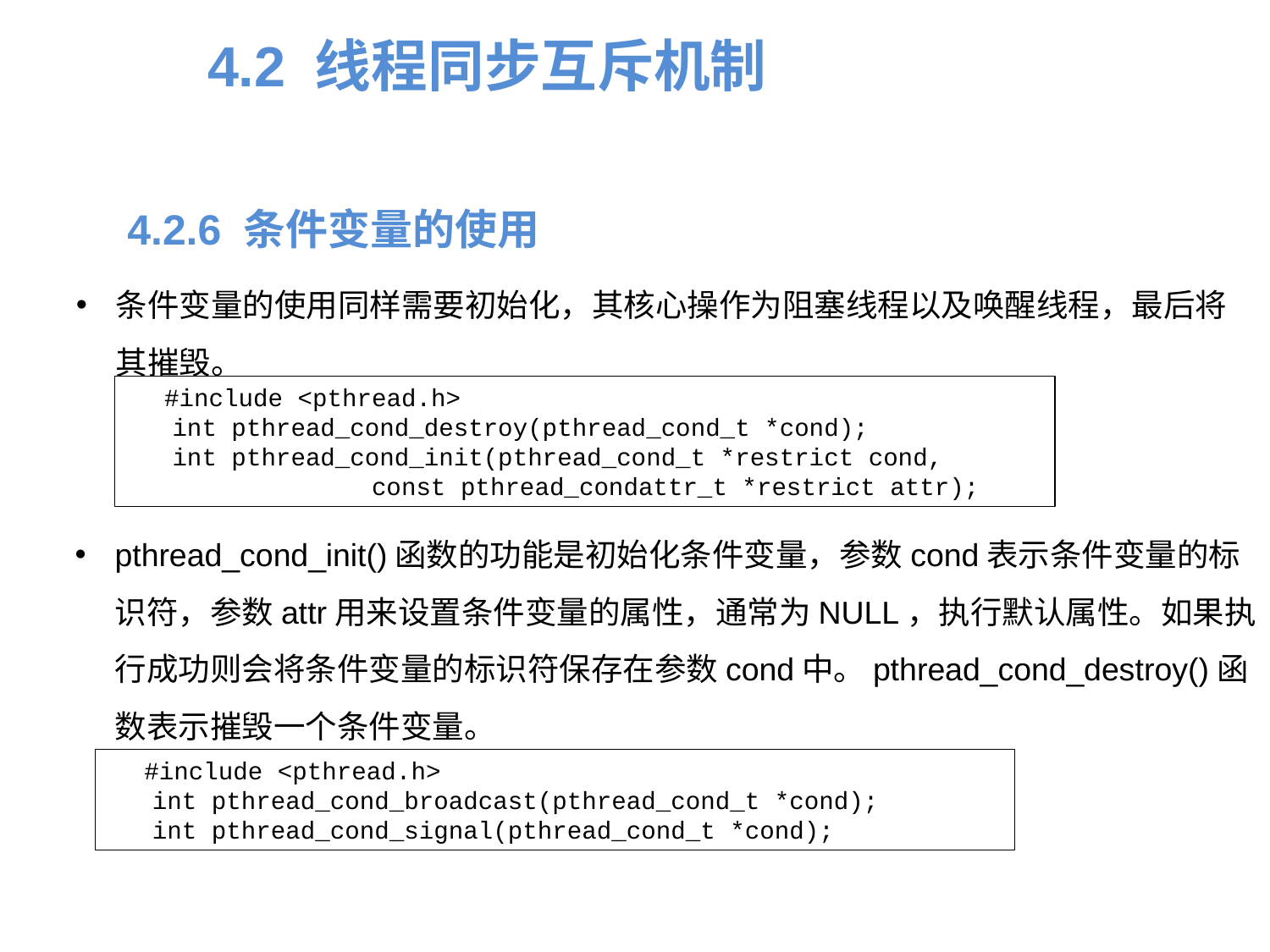

4.2 线程同步互斥机制
4.2.6 条件变量的使用
条件变量的使用同样需要初始化，其核心操作为阻塞线程以及唤醒线程，最后将其摧毁。
#include <pthread.h>
int pthread_cond_destroy(pthread_cond_t *cond);
int pthread_cond_init(pthread_cond_t *restrict cond,
              const pthread_condattr_t *restrict attr);
pthread_cond_init()函数的功能是初始化条件变量，参数cond表示条件变量的标识符，参数attr用来设置条件变量的属性，通常为NULL，执行默认属性。如果执行成功则会将条件变量的标识符保存在参数cond中。pthread_cond_destroy()函数表示摧毁一个条件变量。
#include <pthread.h>
int pthread_cond_broadcast(pthread_cond_t *cond);
int pthread_cond_signal(pthread_cond_t *cond);